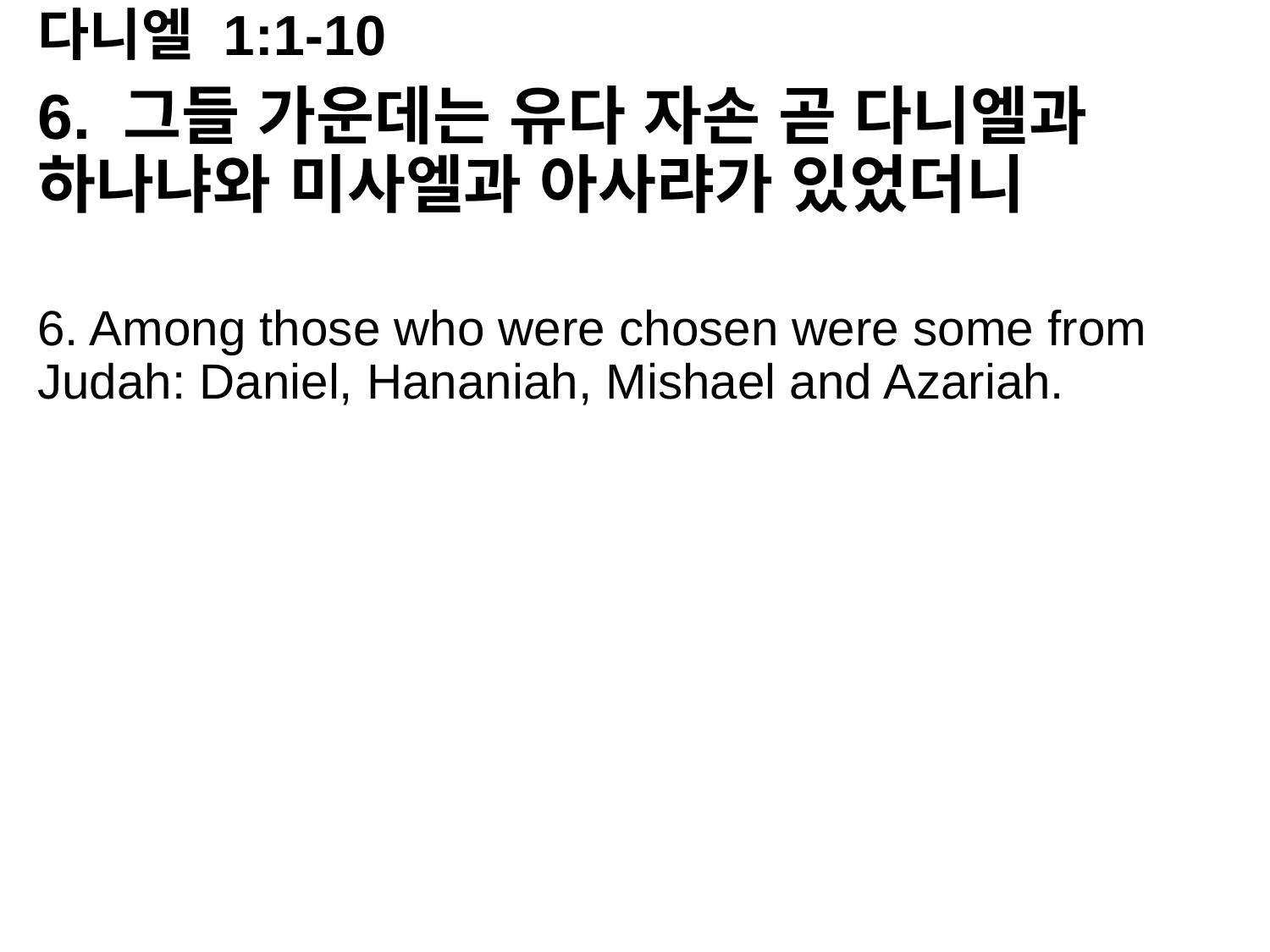

다니엘 1:1-10
6. 그들 가운데는 유다 자손 곧 다니엘과 하나냐와 미사엘과 아사랴가 있었더니

6. Among those who were chosen were some from Judah: Daniel, Hananiah, Mishael and Azariah.